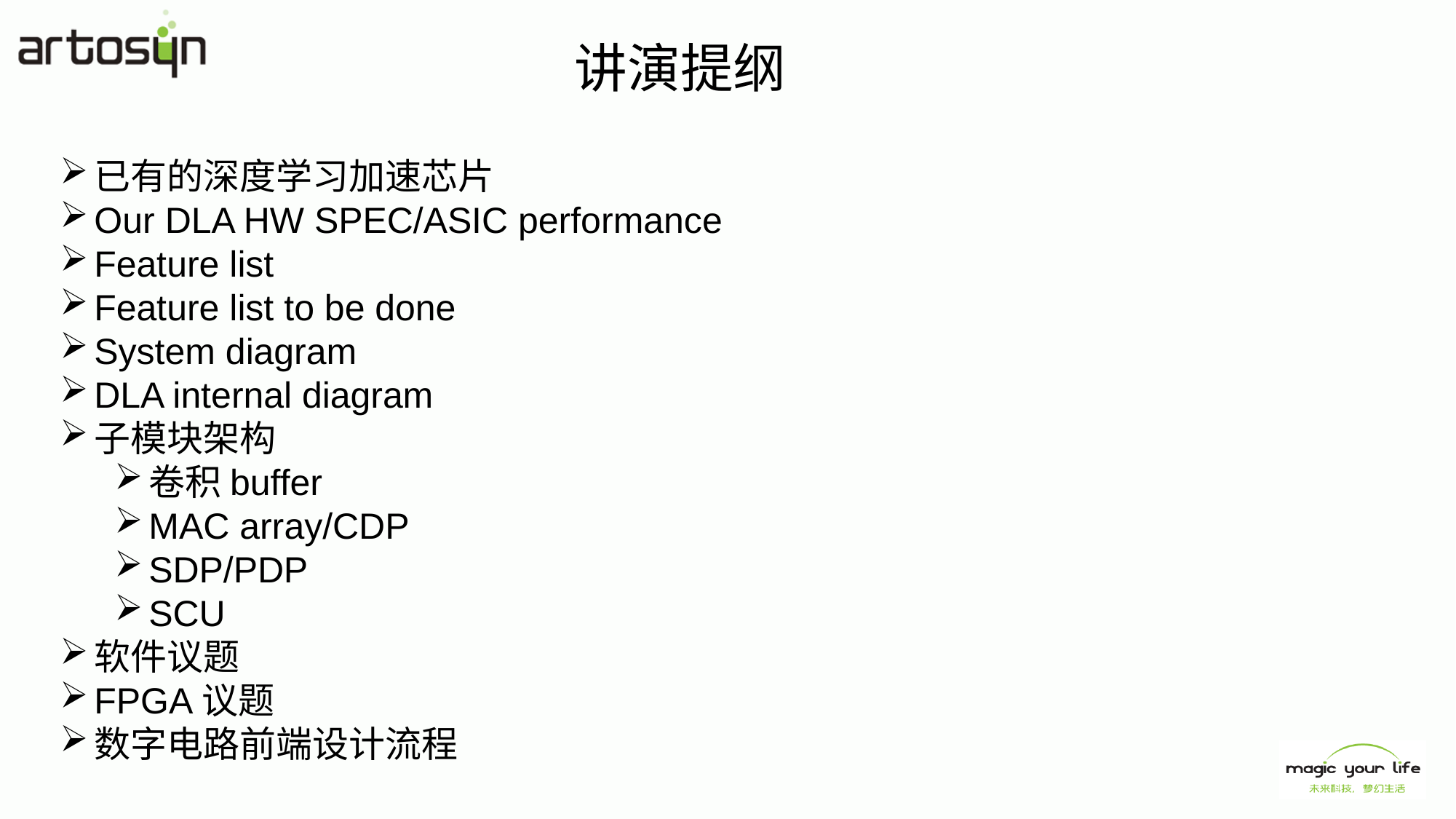

讲演提纲
已有的深度学习加速芯片
Our DLA HW SPEC/ASIC performance
Feature list
Feature list to be done
System diagram
DLA internal diagram
子模块架构
卷积buffer
MAC array/CDP
SDP/PDP
SCU
软件议题
FPGA议题
数字电路前端设计流程